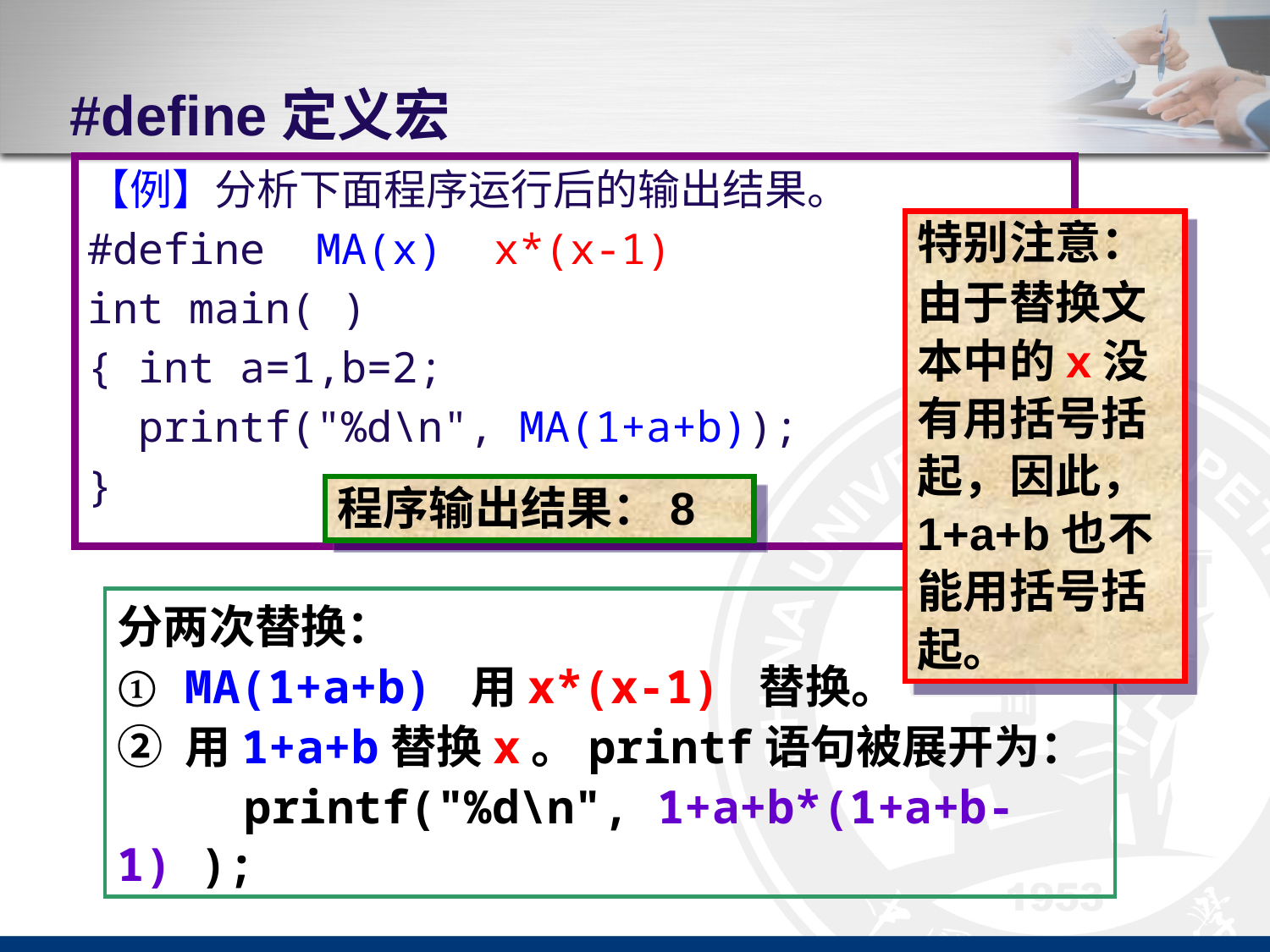

# #define定义宏
【例】分析下面程序运行后的输出结果。
#define  MA(x)  x*(x-1)
int main( )
{ int a=1,b=2;
  printf("%d\n", MA(1+a+b));
}
特别注意：
由于替换文本中的x没有用括号括起，因此，1+a+b也不能用括号括起。
程序输出结果：8
分两次替换：
① MA(1+a+b) 用x*(x-1) 替换。
② 用1+a+b替换x。printf语句被展开为：
	printf("%d\n", 1+a+b*(1+a+b-1) );